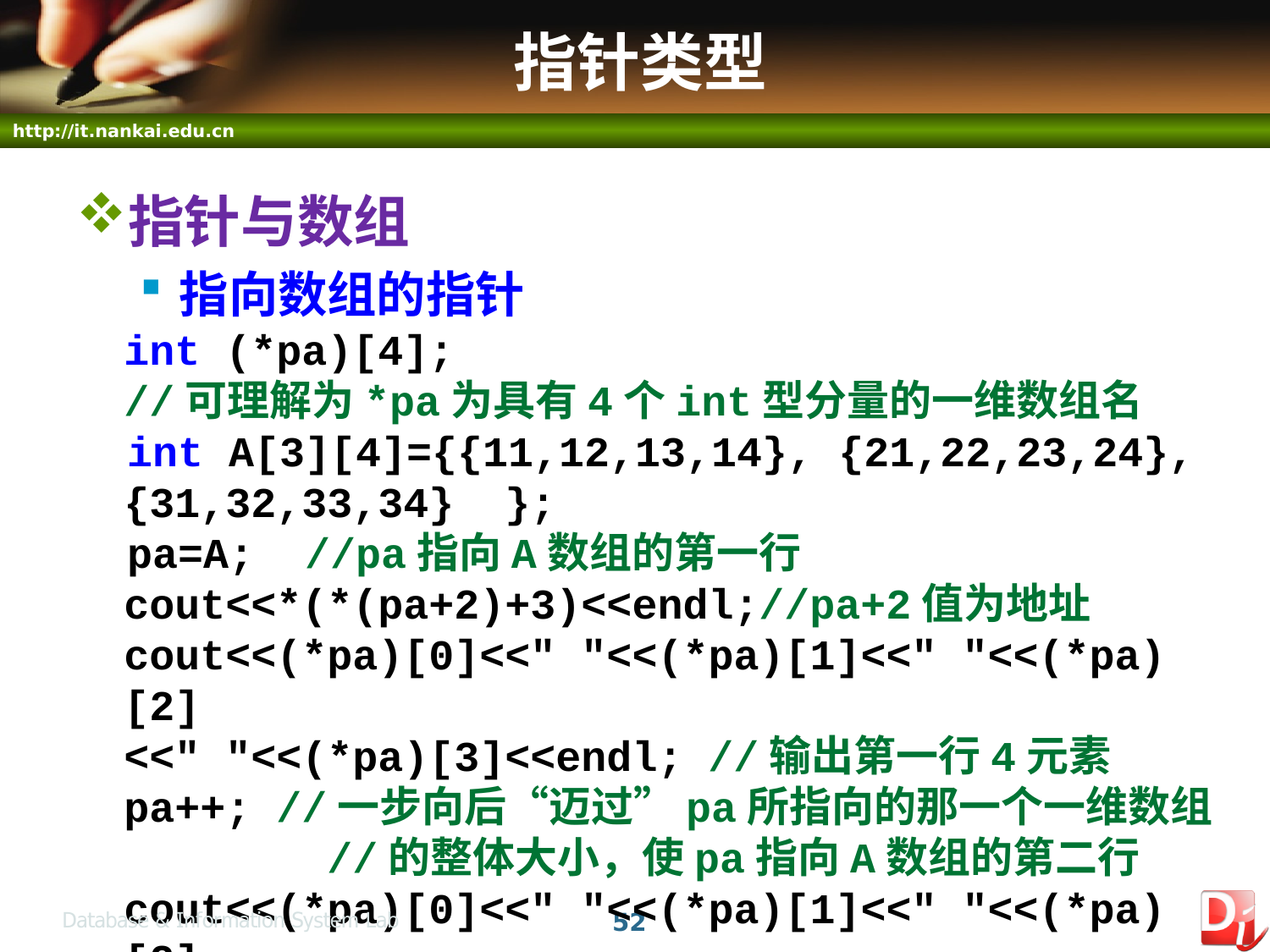

# 指针类型
指针与数组
指向数组的指针
	int (*pa)[4];
	//可理解为*pa为具有4个int型分量的一维数组名
  int A[3][4]={{11,12,13,14}, {21,22,23,24},{31,32,33,34}  };
  pa=A;  //pa指向A数组的第一行
	cout<<*(*(pa+2)+3)<<endl;//pa+2值为地址
	cout<<(*pa)[0]<<" "<<(*pa)[1]<<" "<<(*pa)[2]
	<<" "<<(*pa)[3]<<endl; //输出第一行4元素
	pa++; //一步向后“迈过”pa所指向的那一个一维数组
		   //的整体大小，使pa指向A数组的第二行
	cout<<(*pa)[0]<<" "<<(*pa)[1]<<" "<<(*pa)[2]
	<<" "<<(*pa)[3]<<endl; //输出第二行4元素
52
Database & Information System Lab